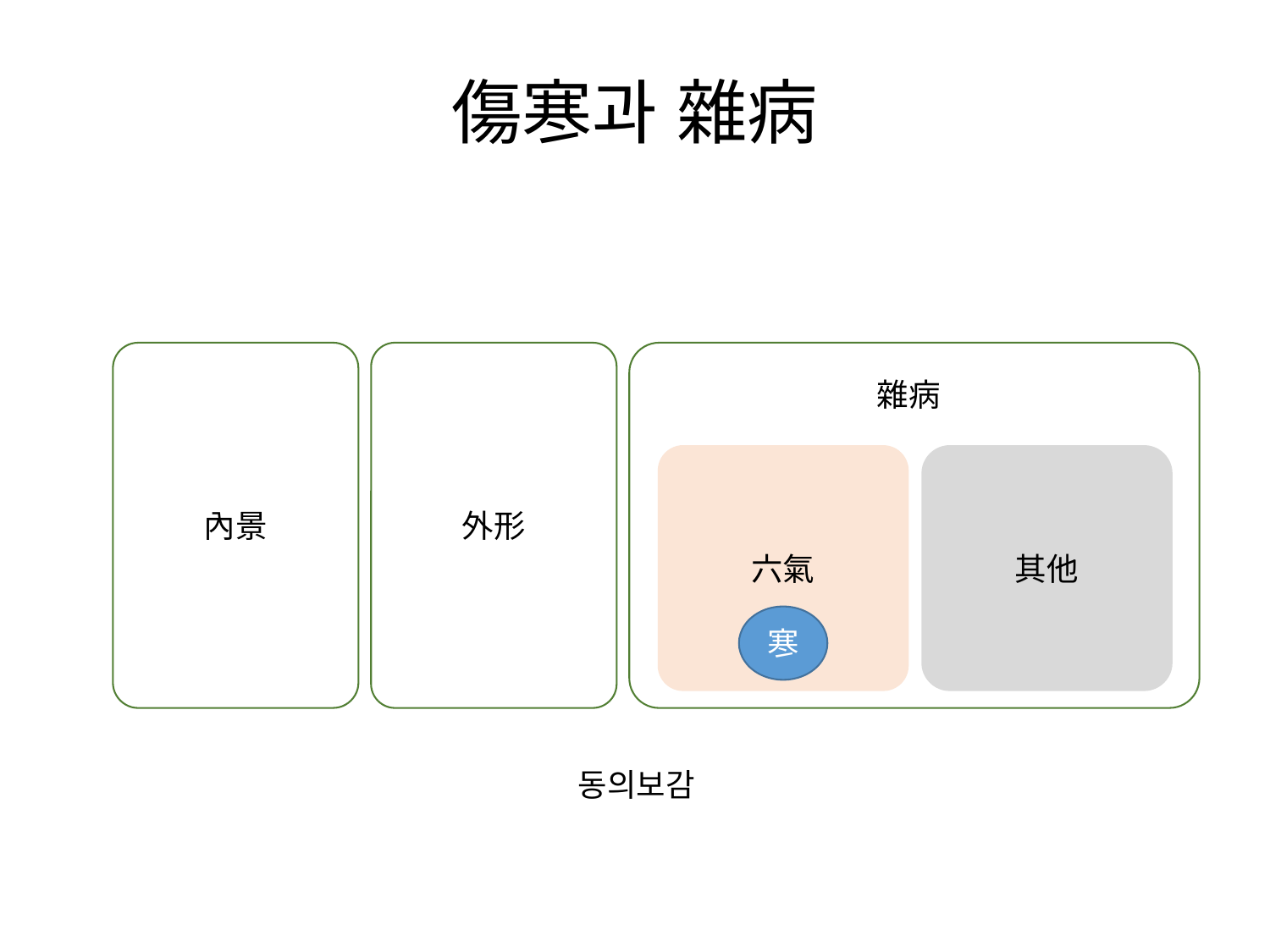

傷寒과 雜病
內景
外形

雜病
六氣
其他
寒
동의보감